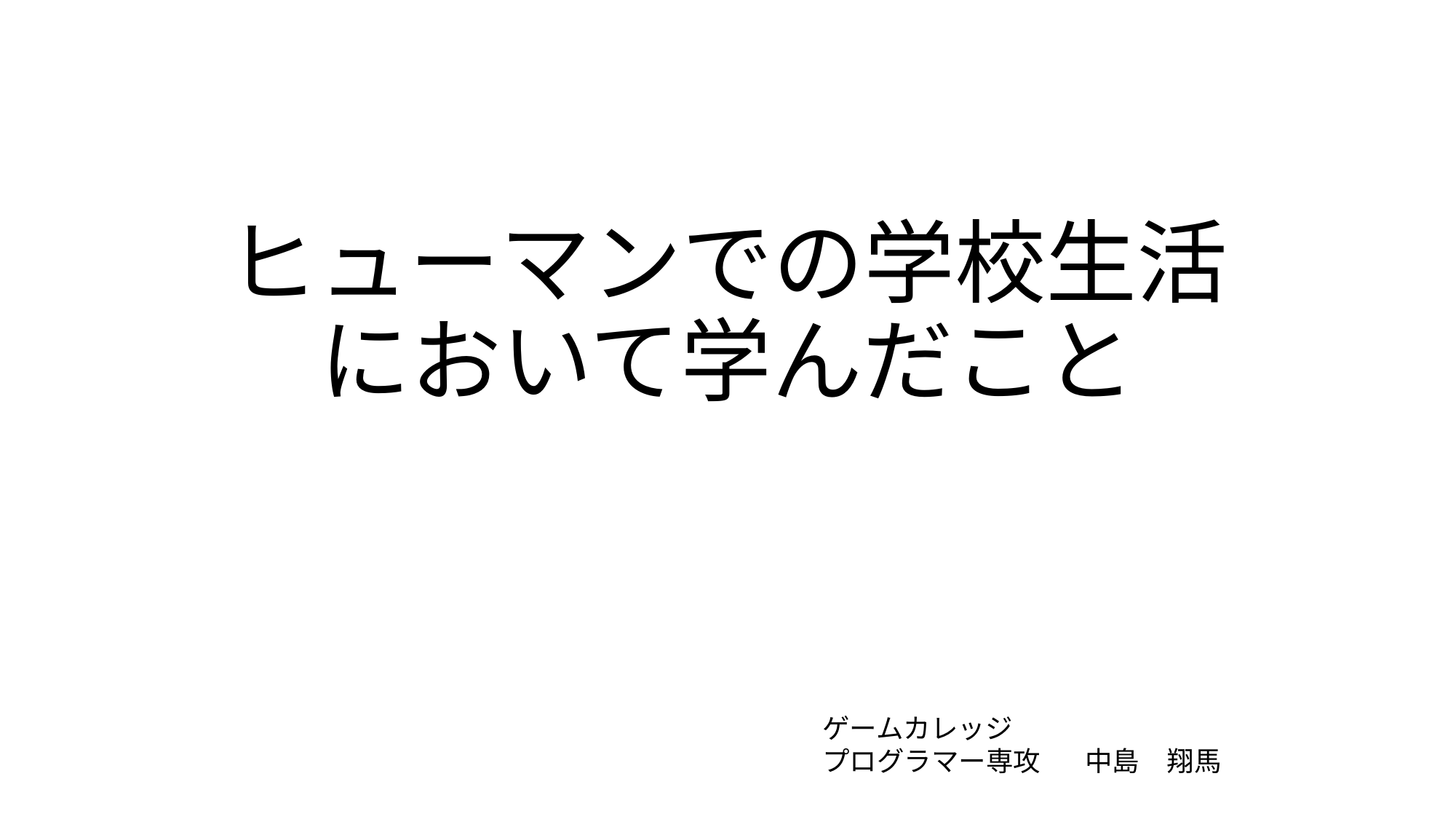

# ヒューマンでの学校生活において学んだこと
ゲームカレッジ
プログラマー専攻
中島　翔馬